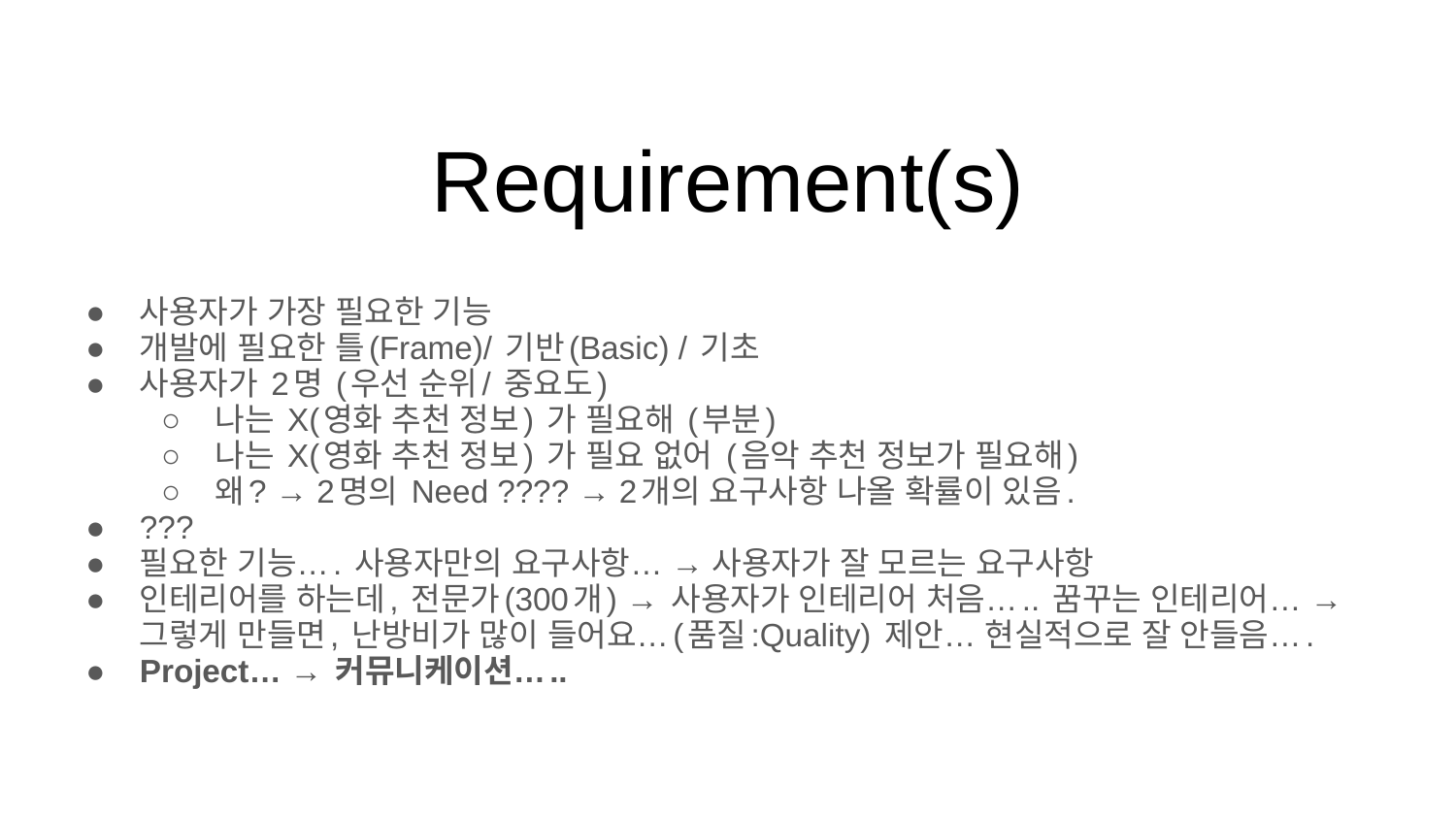

# Requirement(s)
사용자가 가장 필요한 기능
개발에 필요한 틀(Frame)/ 기반(Basic) / 기초
사용자가 2명 (우선 순위/ 중요도)
나는 X(영화 추천 정보) 가 필요해 (부분)
나는 X(영화 추천 정보) 가 필요 없어 (음악 추천 정보가 필요해)
왜? → 2명의 Need ???? → 2개의 요구사항 나올 확률이 있음.
???
필요한 기능…. 사용자만의 요구사항… → 사용자가 잘 모르는 요구사항
인테리어를 하는데, 전문가(300개) → 사용자가 인테리어 처음….. 꿈꾸는 인테리어… → 그렇게 만들면, 난방비가 많이 들어요…(품질:Quality) 제안… 현실적으로 잘 안들음….
Project… → 커뮤니케이션…..